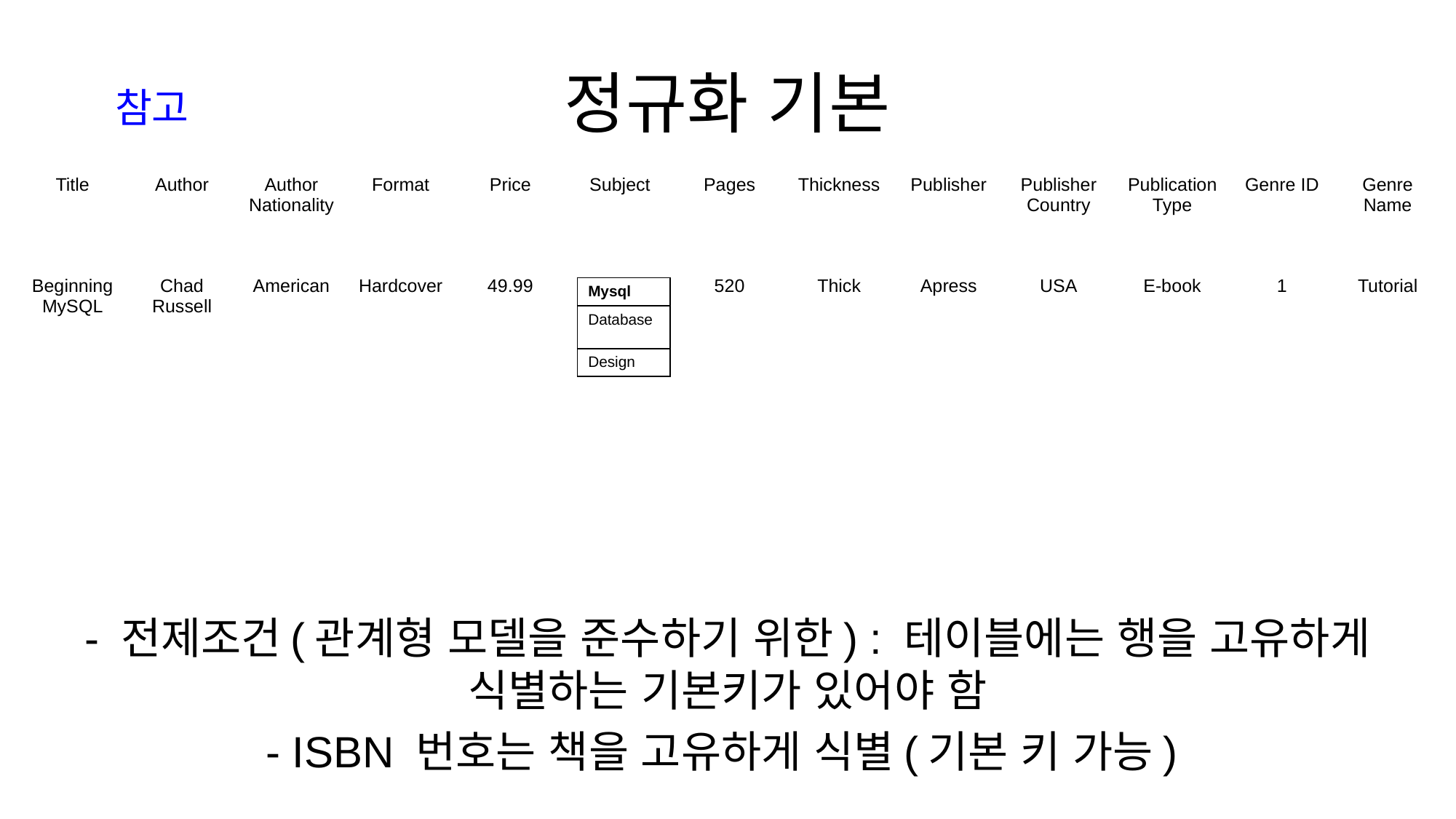

# 정규화 기본
참고
| Title | Author | Author Nationality | Format | Price | Subject | Pages | Thickness | Publisher | Publisher Country | Publication Type | Genre ID | Genre Name |
| --- | --- | --- | --- | --- | --- | --- | --- | --- | --- | --- | --- | --- |
| Beginning MySQL | Chad Russell | American | Hardcover | 49.99 |  | 520 | Thick | Apress | USA | E-book | 1 | Tutorial |
| Mysql |
| --- |
| Database |
| Design |
- 전제조건(관계형 모델을 준수하기 위한) : 테이블에는 행을 고유하게 식별하는 기본키가 있어야 함
- ISBN 번호는 책을 고유하게 식별(기본 키 가능)